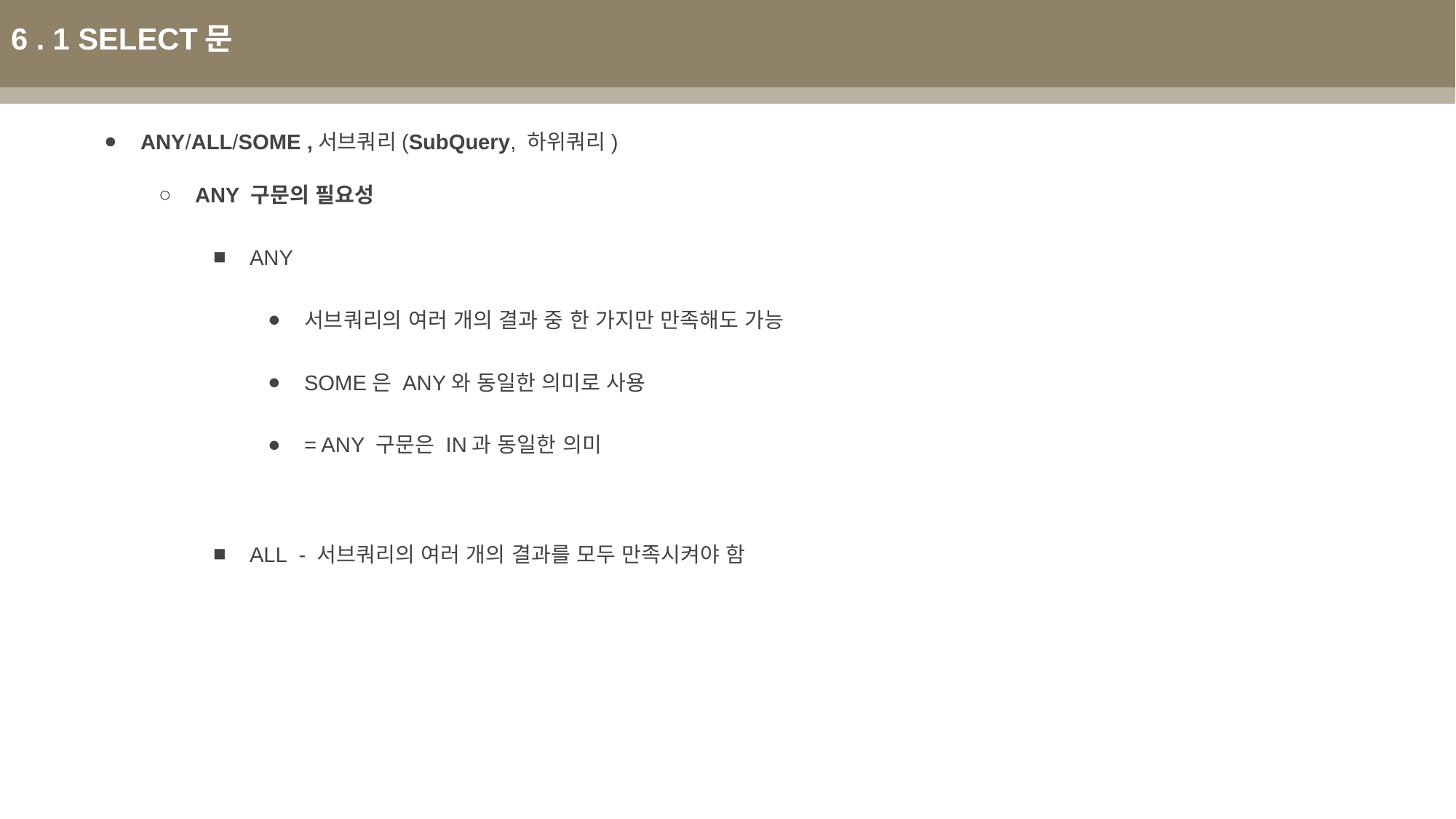

6 . 1 SELECT문
ANY/ALL/SOME ,서브쿼리(SubQuery, 하위쿼리)
ANY 구문의 필요성
ANY
서브쿼리의 여러 개의 결과 중 한 가지만 만족해도 가능
SOME은 ANY와 동일한 의미로 사용
= ANY 구문은 IN과 동일한 의미

ALL  - 서브쿼리의 여러 개의 결과를 모두 만족시켜야 함